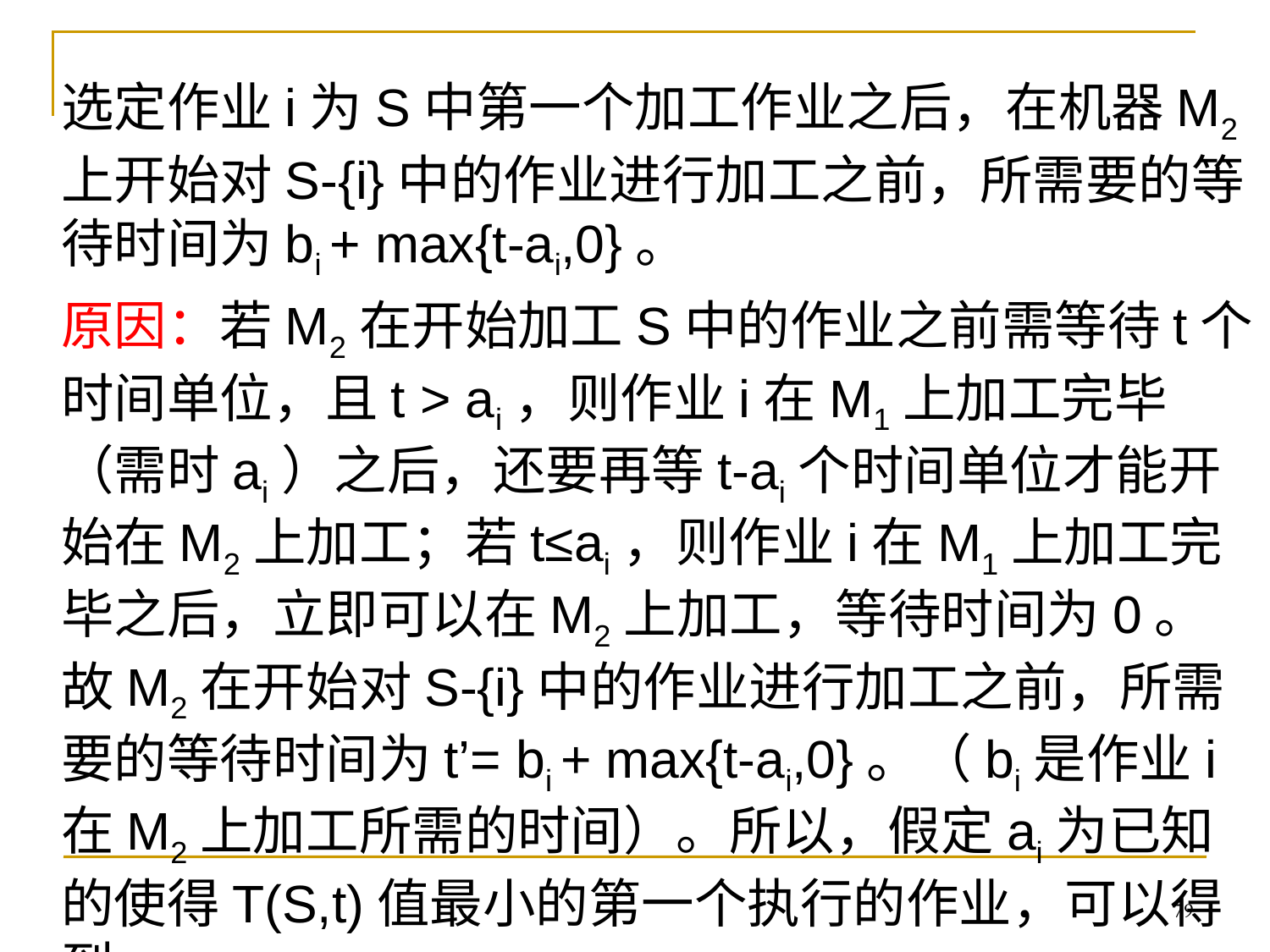

选定作业i为S中第一个加工作业之后，在机器M2上开始对S-{i}中的作业进行加工之前，所需要的等待时间为bi + max{t-ai,0}。
原因：若M2在开始加工S中的作业之前需等待t个时间单位，且t > ai，则作业i在M1上加工完毕（需时ai）之后，还要再等t-ai个时间单位才能开始在M2上加工；若t≤ai，则作业i在M1上加工完毕之后，立即可以在M2上加工，等待时间为0。故M2在开始对S-{i}中的作业进行加工之前，所需要的等待时间为t’= bi + max{t-ai,0}。（bi是作业i在M2上加工所需的时间）。所以，假定ai为已知的使得T(S,t)值最小的第一个执行的作业，可以得到
   T(S,t)= ai+ T(S-{i}, bi + max{t-ai,0})
79